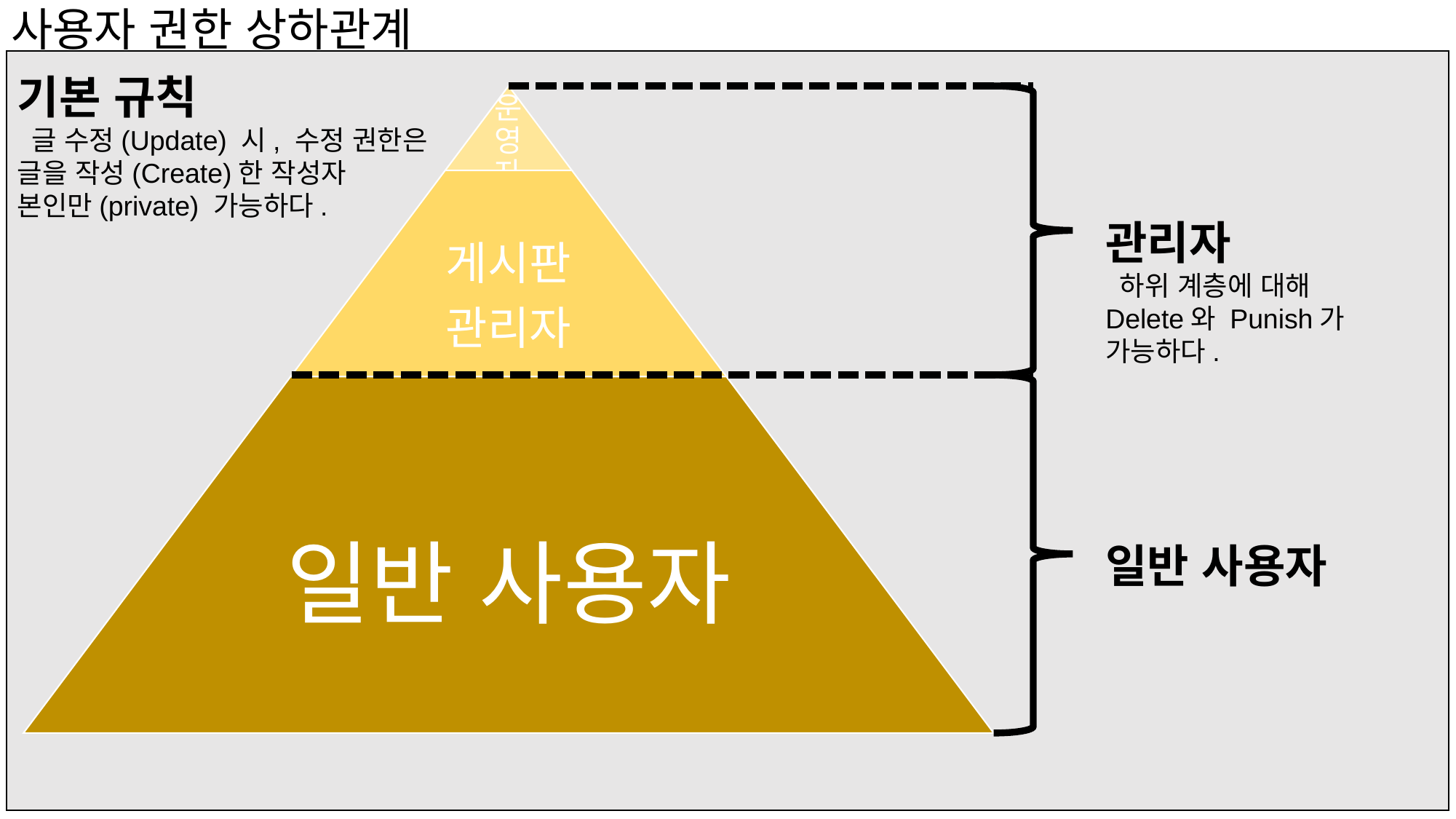

# 사용자 권한 상하관계

기본 규칙
 글 수정(Update) 시, 수정 권한은 글을 작성(Create)한 작성자 본인만(private) 가능하다.
운영자
게시판
관리자
일반 사용자

관리자
 하위 계층에 대해
Delete와 Punish가
가능하다.

일반 사용자